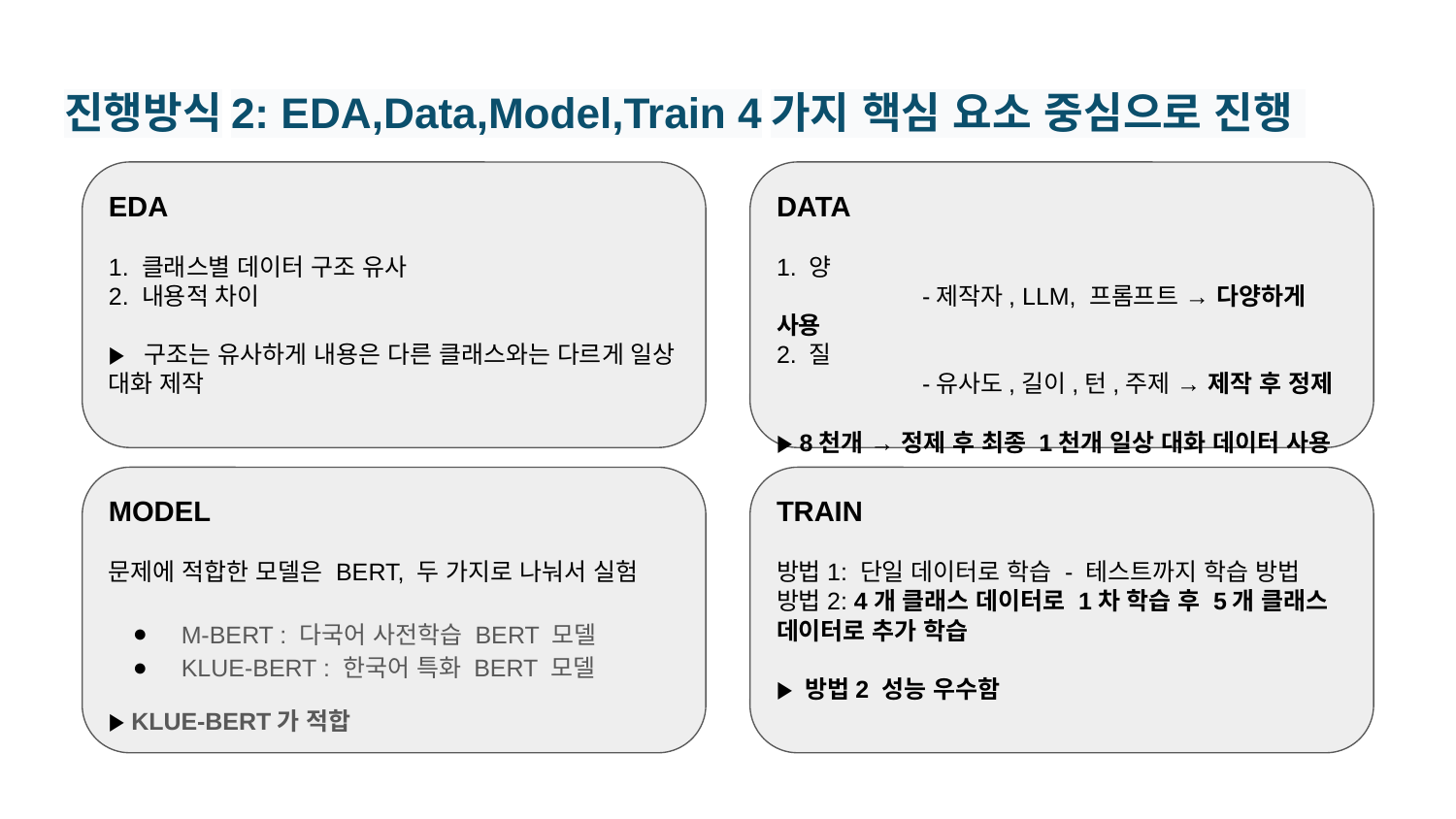

# 진행방식2: EDA,Data,Model,Train 4가지 핵심 요소 중심으로 진행
EDA

1. 클래스별 데이터 구조 유사
2. 내용적 차이

▶  구조는 유사하게 내용은 다른 클래스와는 다르게 일상 대화 제작
DATA

1. 양
	-제작자, LLM, 프롬프트 → 다양하게 사용
2. 질
	-유사도,길이,턴,주제 → 제작 후 정제

▶ 8천개 → 정제 후 최종 1천개 일상 대화 데이터 사용

MODEL

문제에 적합한 모델은 BERT, 두 가지로 나눠서 실험

M-BERT : 다국어 사전학습 BERT 모델
KLUE-BERT : 한국어 특화 BERT 모델
▶ KLUE-BERT가 적합

TRAIN

방법1: 단일 데이터로 학습 - 테스트까지 학습 방법
방법2: 4개 클래스 데이터로 1차 학습 후 5개 클래스 데이터로 추가 학습

▶ 방법2 성능 우수함